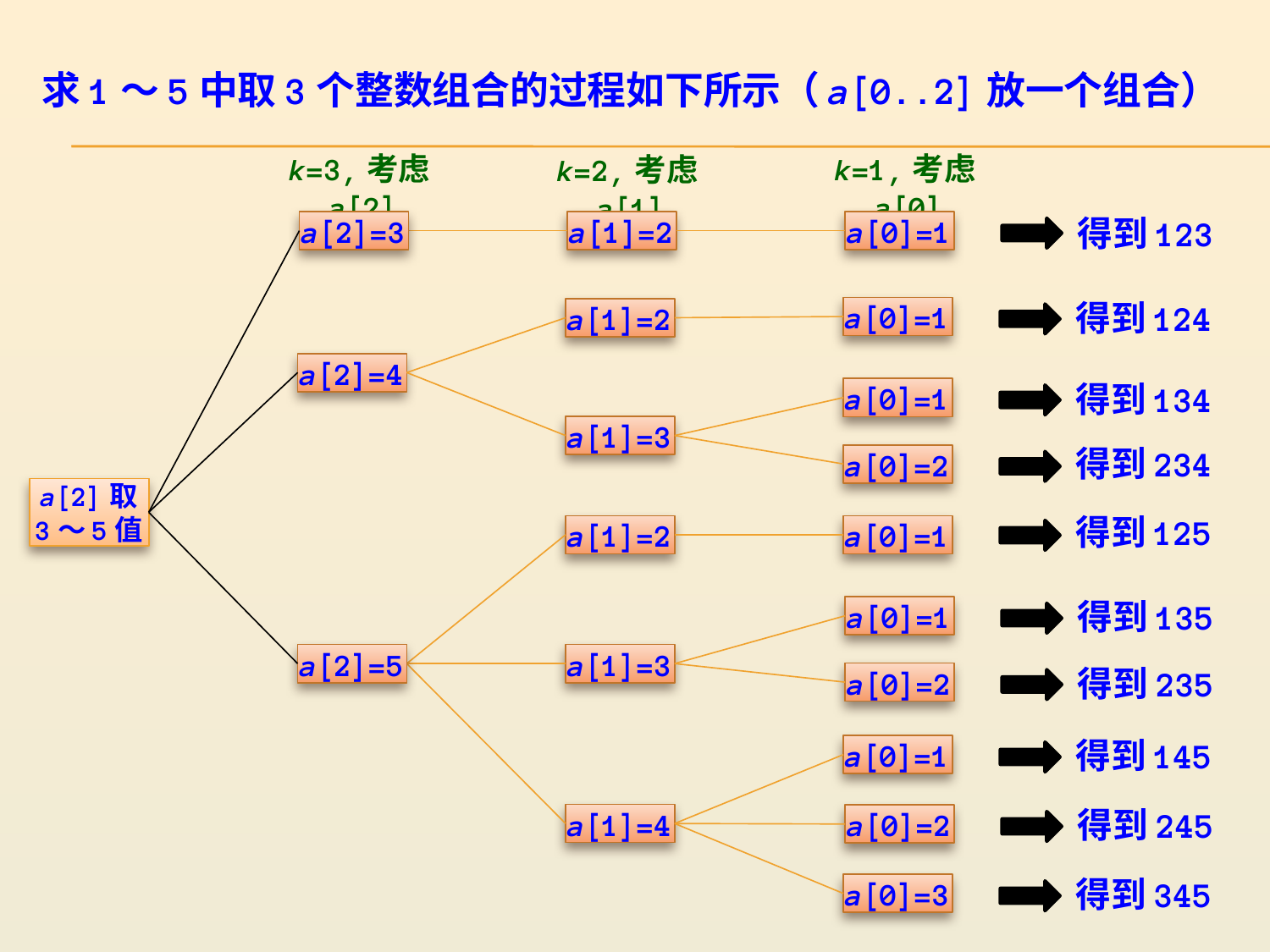

求1～5中取3个整数组合的过程如下所示（a[0..2]放一个组合）
k=3,考虑a[2]
k=1,考虑a[0]
k=2,考虑a[1]
a[2]=3
a[2]=4
a[2]=5
a[1]=2
a[0]=1
得到123

得到124
a[0]=1
a[1]=2

得到134
a[0]=1

a[1]=3
得到234
a[0]=2

a[2]取
3～5值
得到125
a[1]=2
a[0]=1

得到135
a[0]=1

a[1]=3
得到235
a[0]=2

得到145
a[0]=1

得到245
a[1]=4
a[0]=2

得到345
a[0]=3